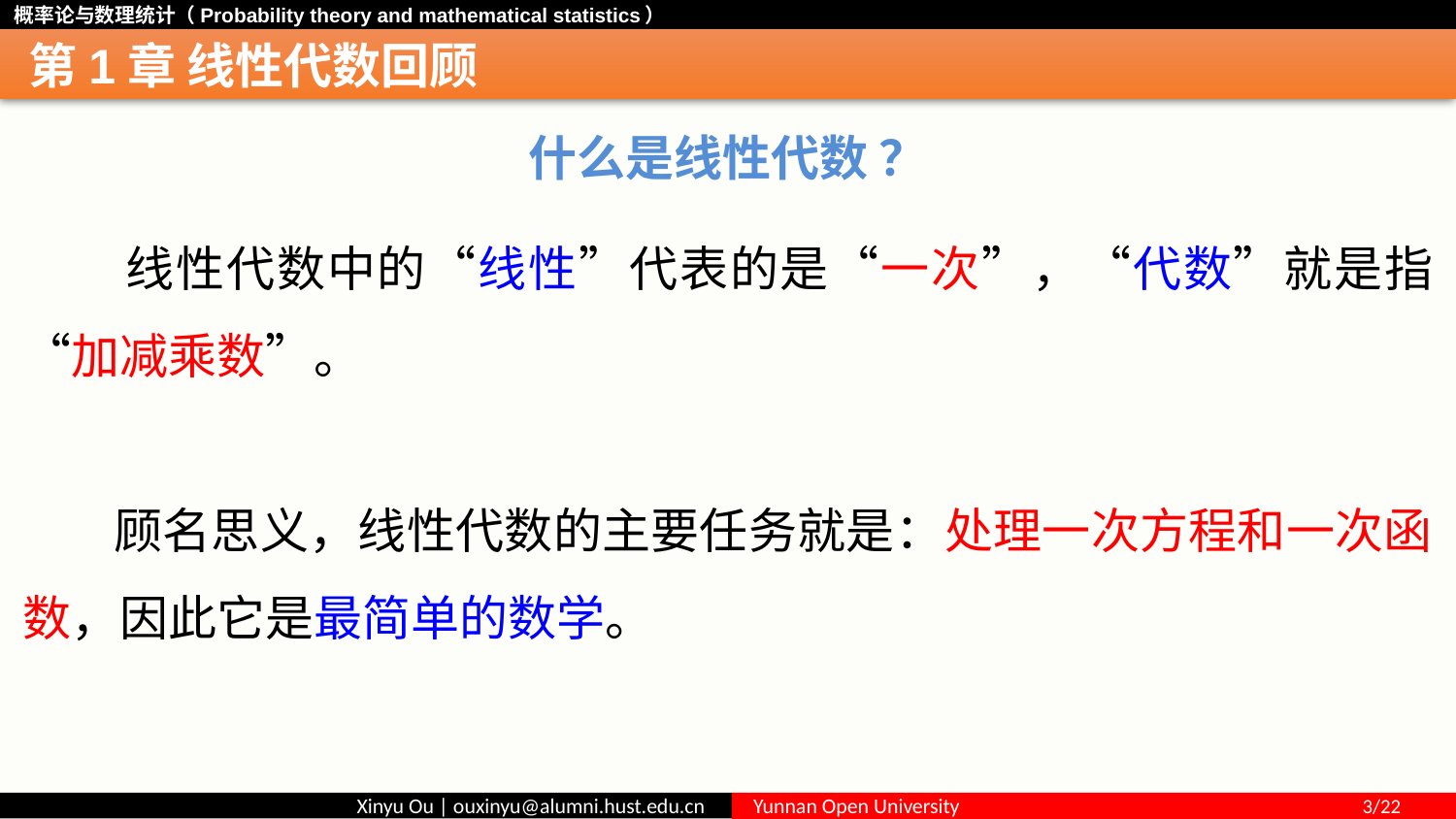

# 第1章 线性代数回顾
什么是线性代数 ？
       线性代数中的“线性”代表的是“一次”，“代数”就是指“加减乘数”。

       顾名思义，线性代数的主要任务就是：处理一次方程和一次函数，因此它是最简单的数学。